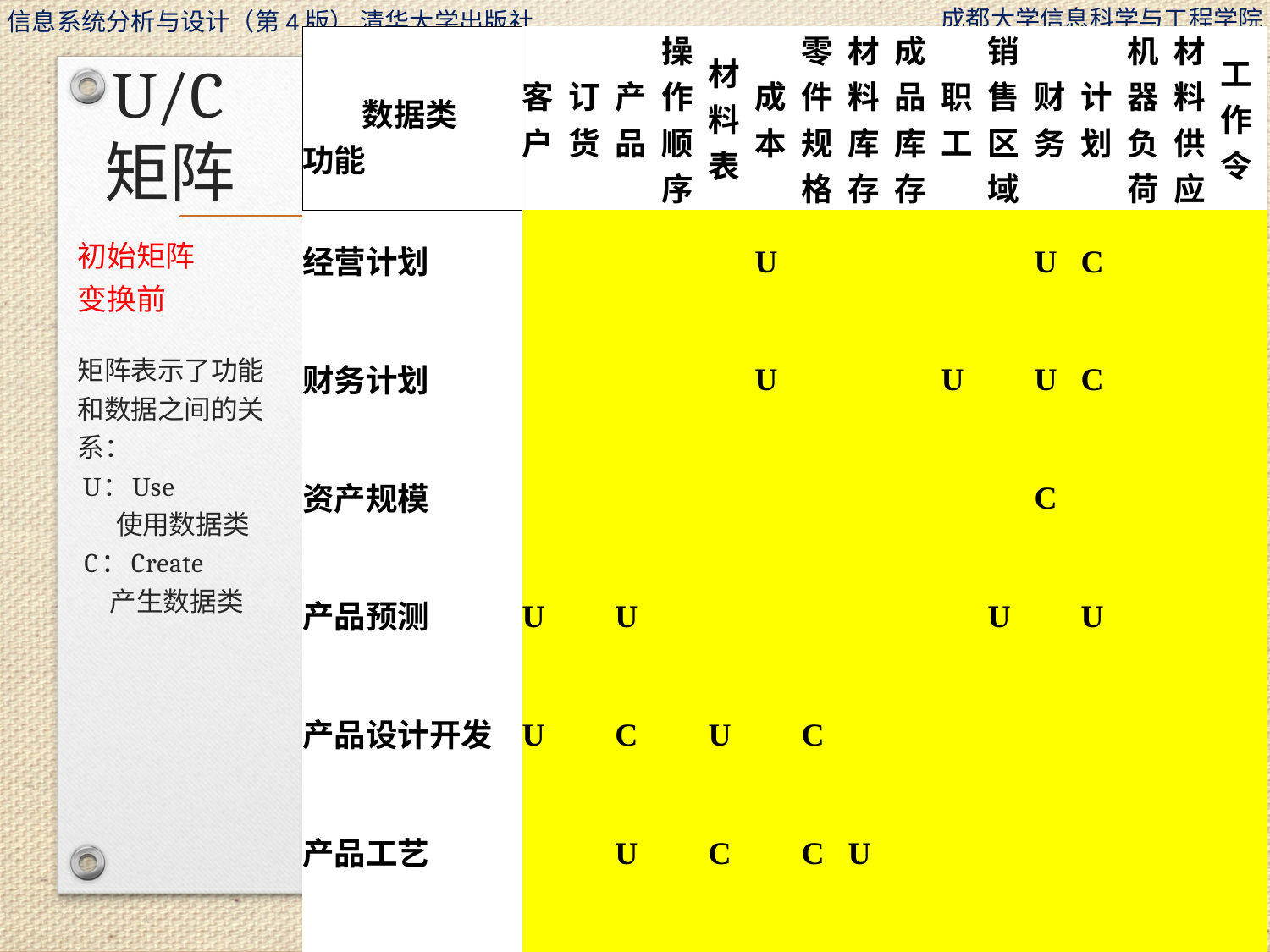

| 数据类 功能 | 客户 | 订货 | 产品 | 操作顺序 | 材料表 | 成本 | 零件规格 | 材料库存 | 成品库存 | 职工 | 销售区域 | 财务 | 计划 | 机器负荷 | 材料供应 | 工作令 |
| --- | --- | --- | --- | --- | --- | --- | --- | --- | --- | --- | --- | --- | --- | --- | --- | --- |
| 经营计划 |  |  |  |  |  | U |  |  |  |  |  | U | C |  |  |  |
| 财务计划 |  |  |  |  |  | U |  |  |  | U |  | U | C |  |  |  |
| 资产规模 |  |  |  |  |  |  |  |  |  |  |  | C |  |  |  |  |
| 产品预测 | U |  | U |  |  |  |  |  |  |  | U |  | U |  |  |  |
| 产品设计开发 | U |  | C |  | U |  | C |  |  |  |  |  |  |  |  |  |
| 产品工艺 |  |  | U |  | C |  | C | U |  |  |  |  |  |  |  |  |
| 库存控制 |  |  |  |  |  |  |  | C | C |  |  |  |  |  | U | U |
| 调 度 |  |  | U |  |  |  |  |  |  |  |  |  |  | U |  | C |
| 生产能力计划 |  |  |  | U |  |  |  |  |  |  |  |  |  | C | U |  |
| 材料需求 |  |  | U |  | U |  |  |  |  |  |  |  |  |  | C |  |
| 操作顺序 |  |  |  | C |  |  |  |  |  |  |  |  |  | U | U | U |
| 销售区域管理 | C | U | U |  |  |  |  |  |  |  |  |  |  |  |  |  |
| 销 售 | U | U | U |  |  |  |  |  |  |  | C |  |  |  |  |  |
| 订货服务 | U | C | U |  |  |  |  |  |  |  |  |  |  |  |  |  |
| 发 运 |  | U | U |  |  |  |  |  | U |  |  |  |  |  |  |  |
| 通用会计 | U |  | U |  |  |  |  |  |  | U |  |  |  |  |  |  |
| 成本会计 |  | U |  |  |  | C |  |  |  |  |  |  |  |  |  |  |
| 人员计划 |  |  |  |  |  |  |  |  |  | C |  |  |  |  |  |  |
| 人员考核 |  |  |  |  |  |  |  |  |  | U |  |  |  |  |  |  |
# U/C 矩阵
初始矩阵
变换前

矩阵表示了功能和数据之间的关系：
 U：Use
      使用数据类
 C：Create
     产生数据类